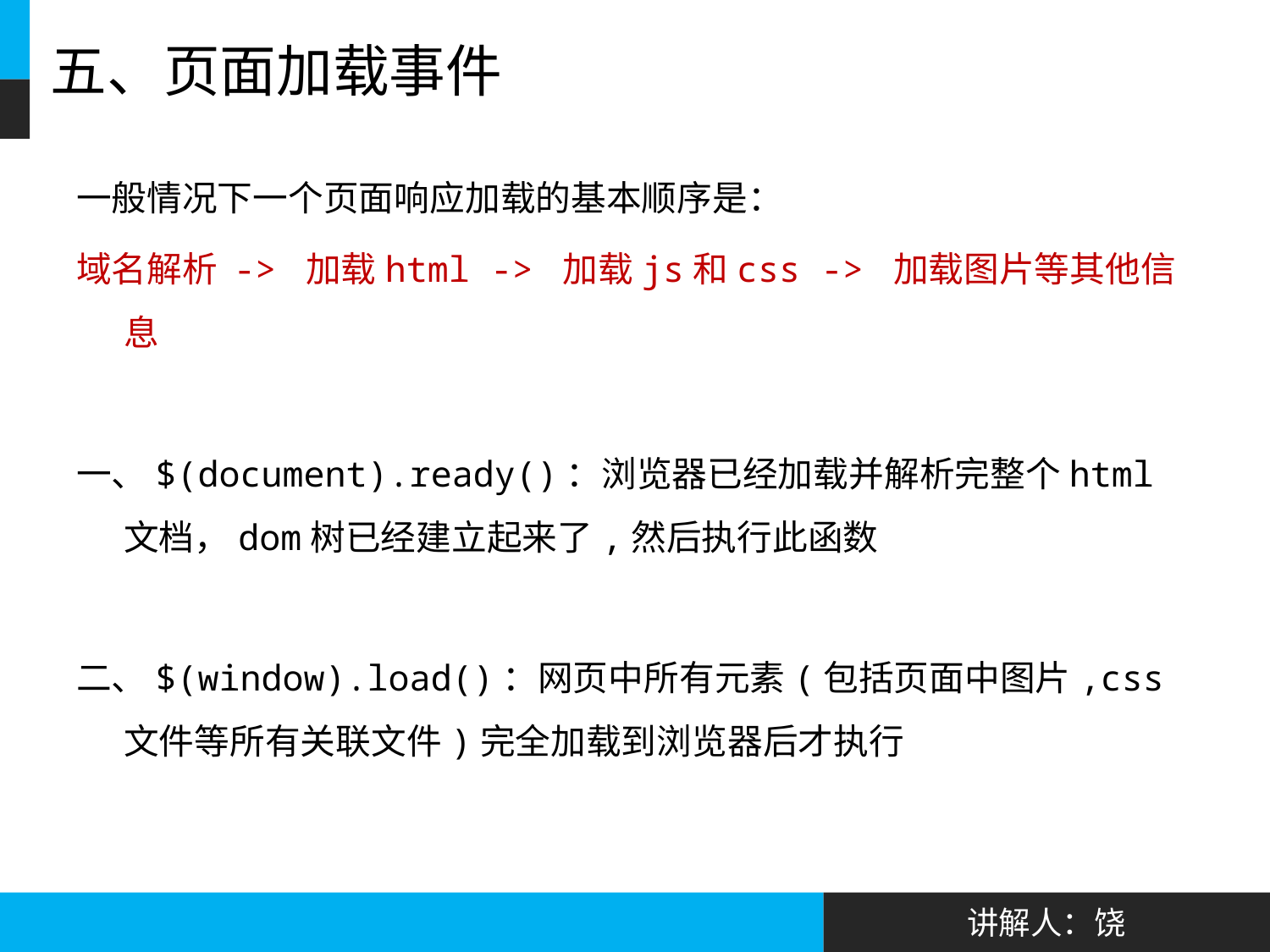

# 五、页面加载事件
一般情况下一个页面响应加载的基本顺序是：
域名解析 -> 加载html -> 加载js和css -> 加载图片等其他信息

一、$(document).ready()：浏览器已经加载并解析完整个html文档，dom树已经建立起来了,然后执行此函数

二、$(window).load()：网页中所有元素(包括页面中图片,css文件等所有关联文件)完全加载到浏览器后才执行